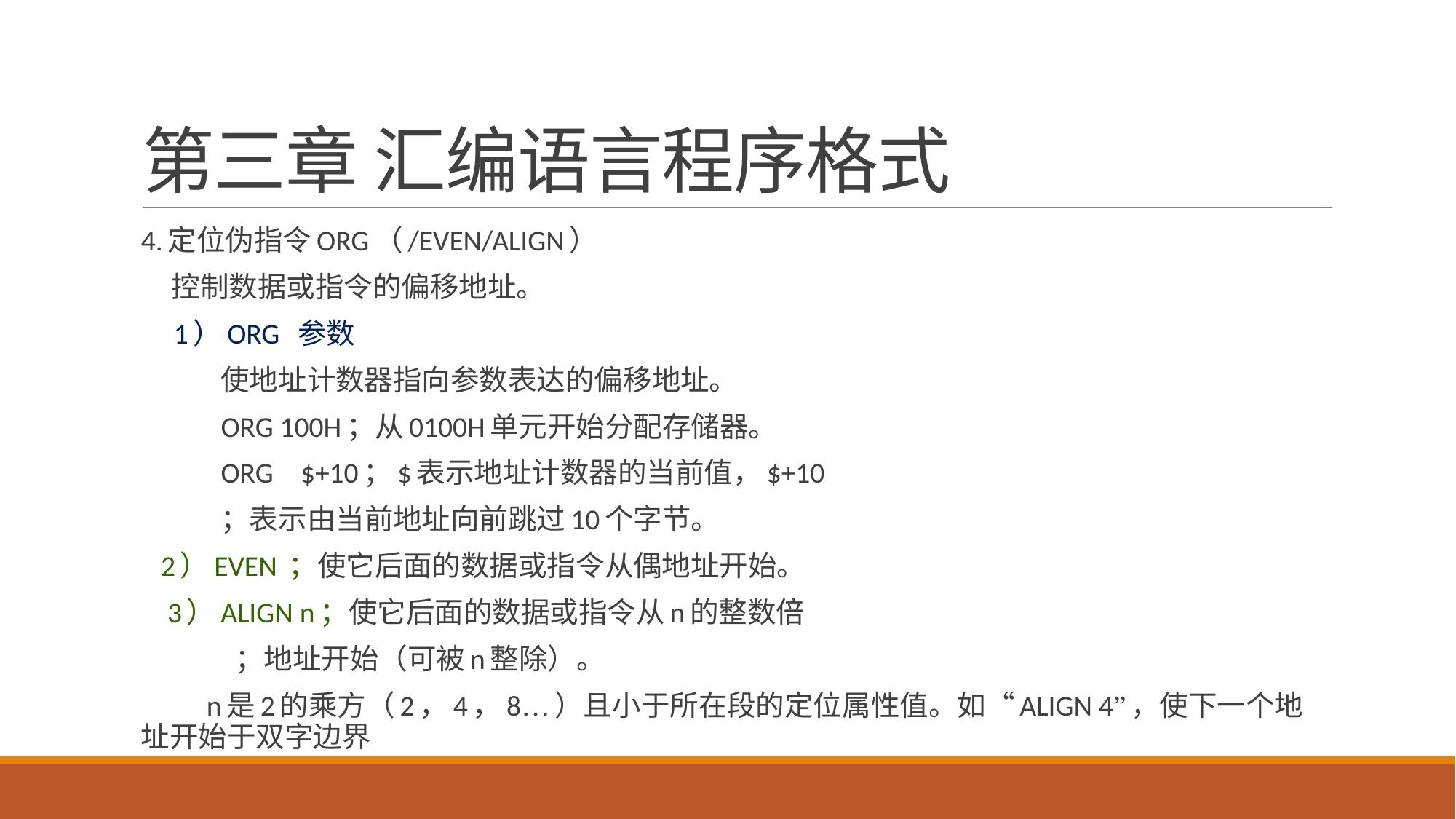

# 第三章 汇编语言程序格式
4.定位伪指令ORG（/EVEN/ALIGN）
    控制数据或指令的偏移地址。
     1）ORG  参数
	使地址计数器指向参数表达的偏移地址。
	ORG 100H；从0100H单元开始分配存储器。
	ORG	$+10；$表示地址计数器的当前值，$+10
			；表示由当前地址向前跳过10个字节。
   2）EVEN ；使它后面的数据或指令从偶地址开始。
    3）ALIGN n；使它后面的数据或指令从n的整数倍
              ；地址开始（可被n整除）。
          n是2的乘方（2，4，8…）且小于所在段的定位属性值。如“ALIGN 4”，使下一个地址开始于双字边界